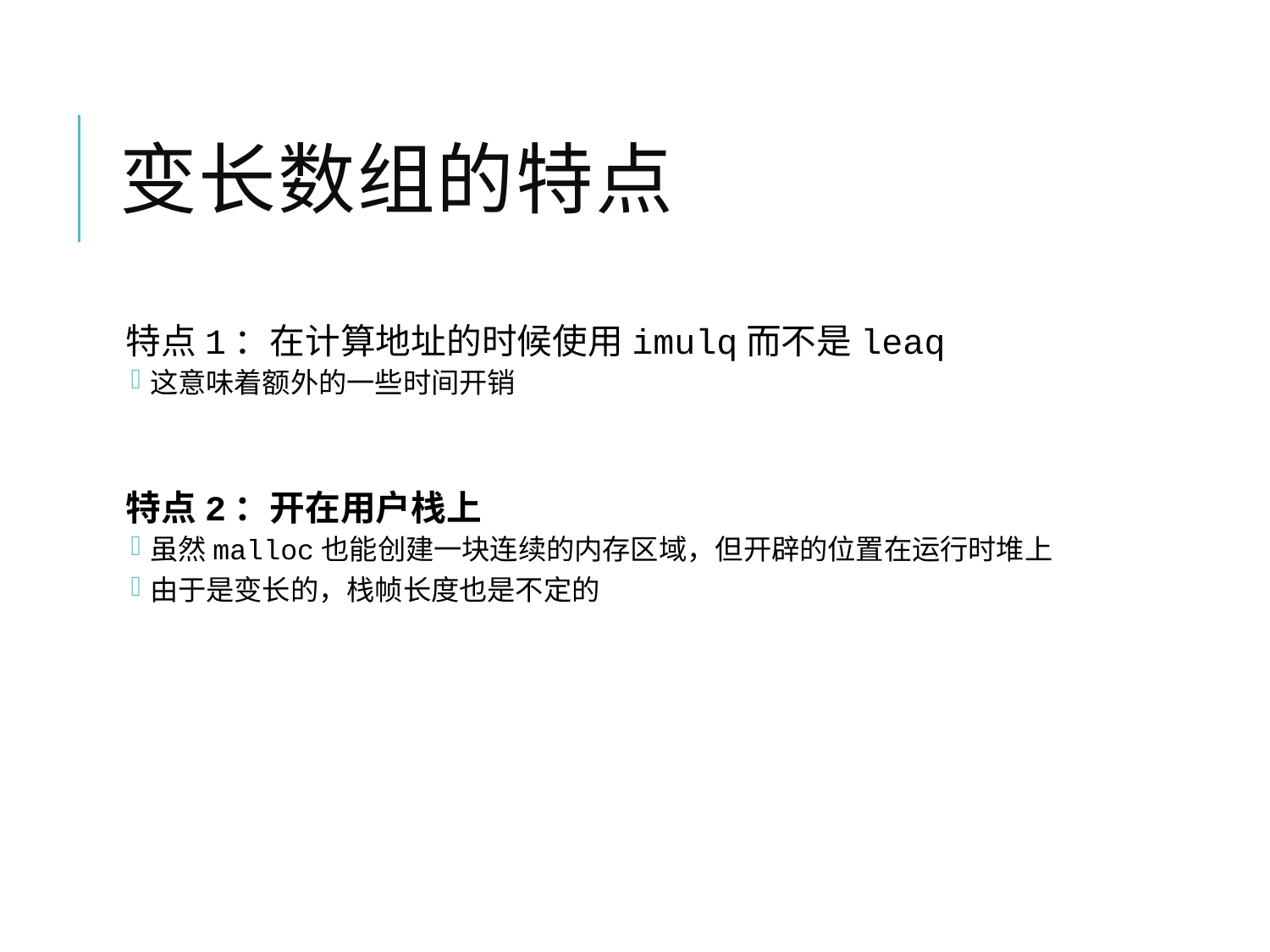

# 变长数组的特点
特点1：在计算地址的时候使用imulq而不是leaq
这意味着额外的一些时间开销

特点2：开在用户栈上
虽然malloc也能创建一块连续的内存区域，但开辟的位置在运行时堆上
由于是变长的，栈帧长度也是不定的